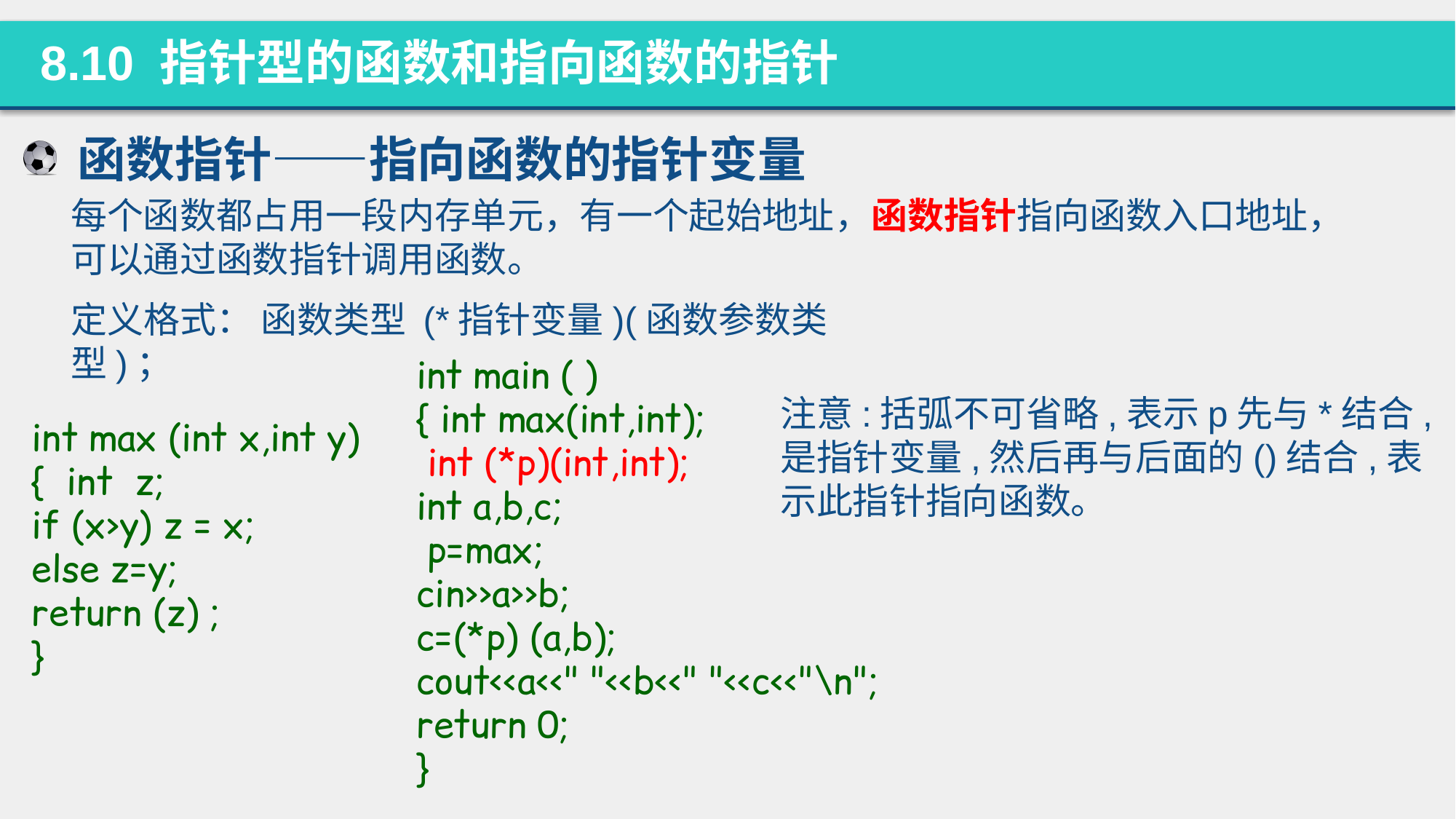

8.10 指针型的函数和指向函数的指针
函数指针——指向函数的指针变量
每个函数都占用一段内存单元，有一个起始地址，函数指针指向函数入口地址，可以通过函数指针调用函数。
定义格式： 函数类型 (*指针变量)(函数参数类型)；
int main ( )
{ int max(int,int);
 int (*p)(int,int);
int a,b,c;
 p=max;
cin>>a>>b;
c=(*p) (a,b);
cout<<a<<" "<<b<<" "<<c<<"\n";
return 0;
}
注意:括弧不可省略,表示p先与*结合,是指针变量,然后再与后面的()结合,表示此指针指向函数。
int max (int x,int y)
{  int  z;
if (x>y) z = x;
else z=y;
return (z) ;
}